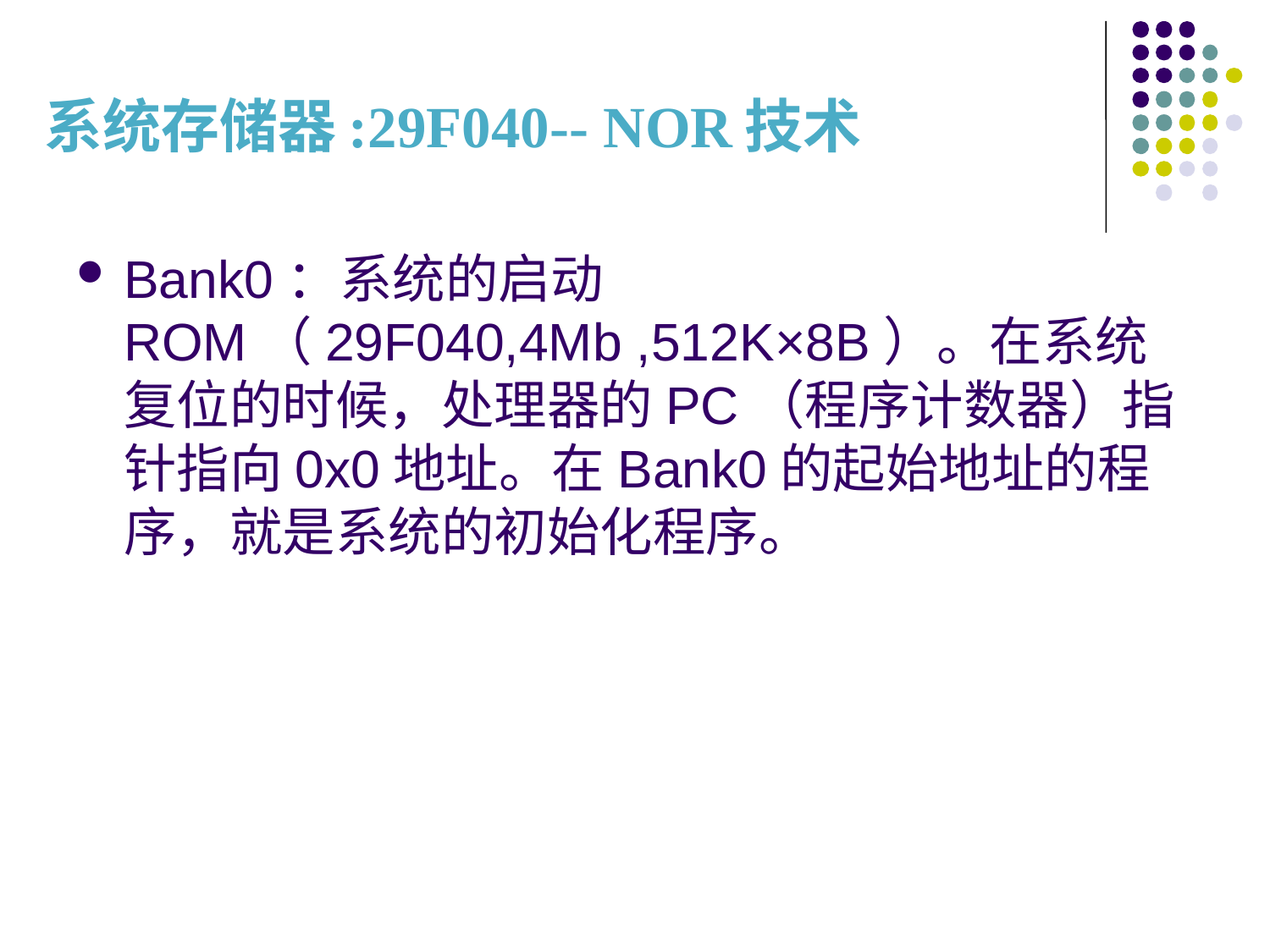

# 系统存储器:29F040-- NOR技术
Bank0：系统的启动ROM（29F040,4Mb ,512K×8B）。在系统复位的时候，处理器的PC（程序计数器）指针指向0x0地址。在Bank0的起始地址的程序，就是系统的初始化程序。